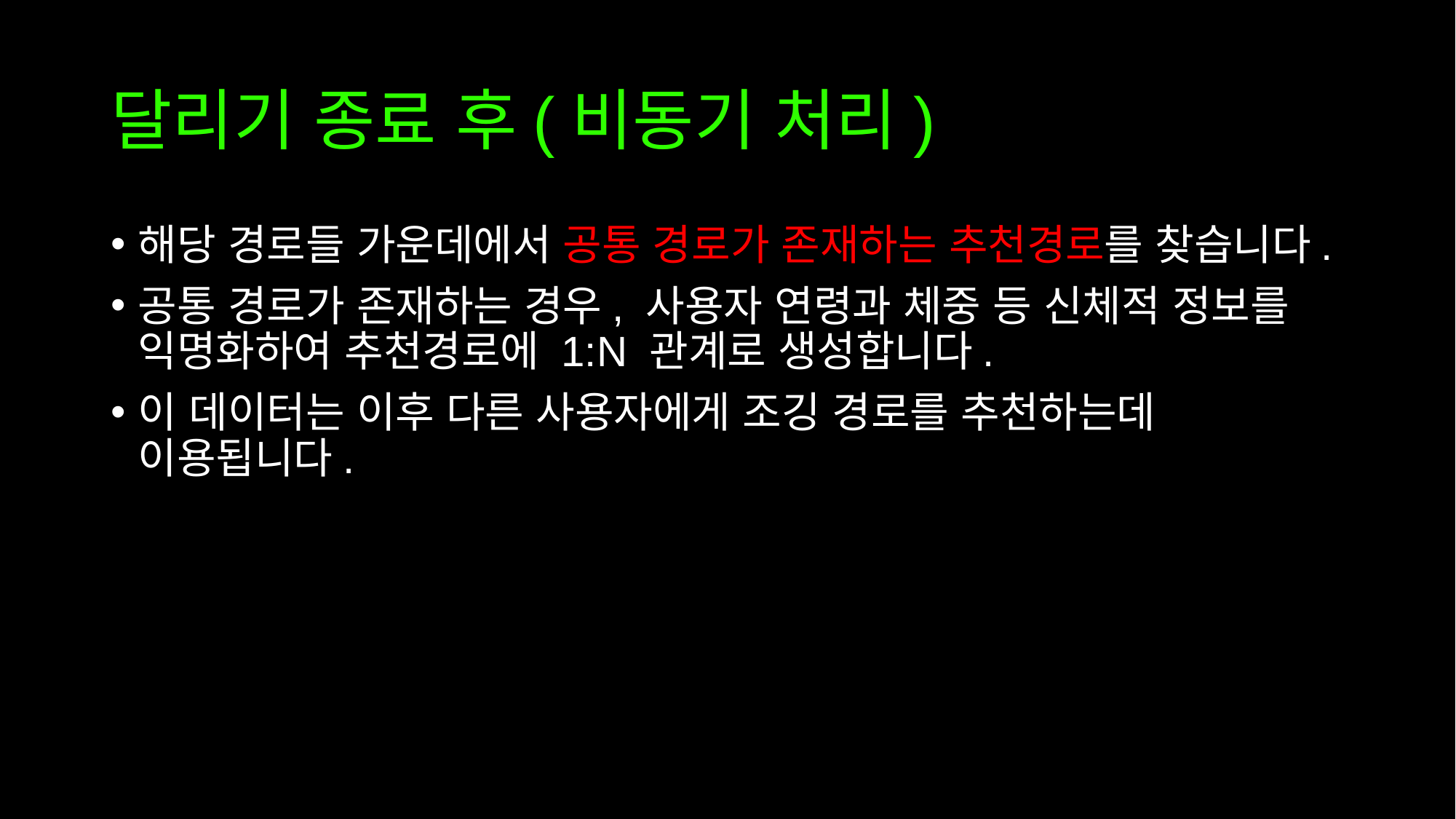

# 달리기 종료 후(비동기 처리)
해당 경로들 가운데에서 공통 경로가 존재하는 추천경로를 찾습니다.
공통 경로가 존재하는 경우, 사용자 연령과 체중 등 신체적 정보를 익명화하여 추천경로에 1:N 관계로 생성합니다.
이 데이터는 이후 다른 사용자에게 조깅 경로를 추천하는데 이용됩니다.